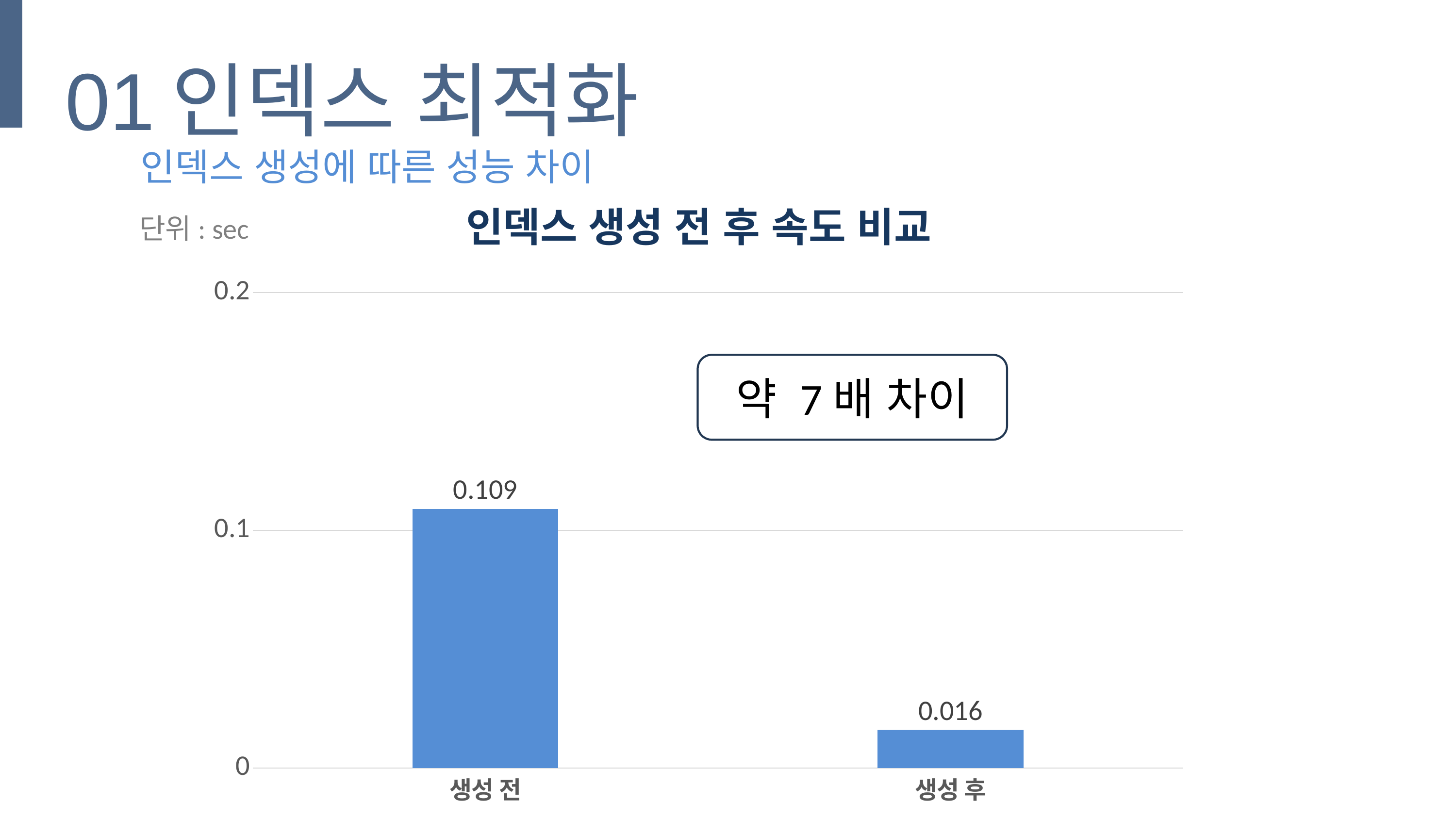

01
인덱스 최적화
인덱스 생성에 따른 성능 차이

### Chart: 인덱스 생성 전 후 속도 비교

| Category | 속도 |
|---|---|
| 생성 전 | 0.109 |
| 생성 후 | 0.016 |
단위: sec
약 7배 차이